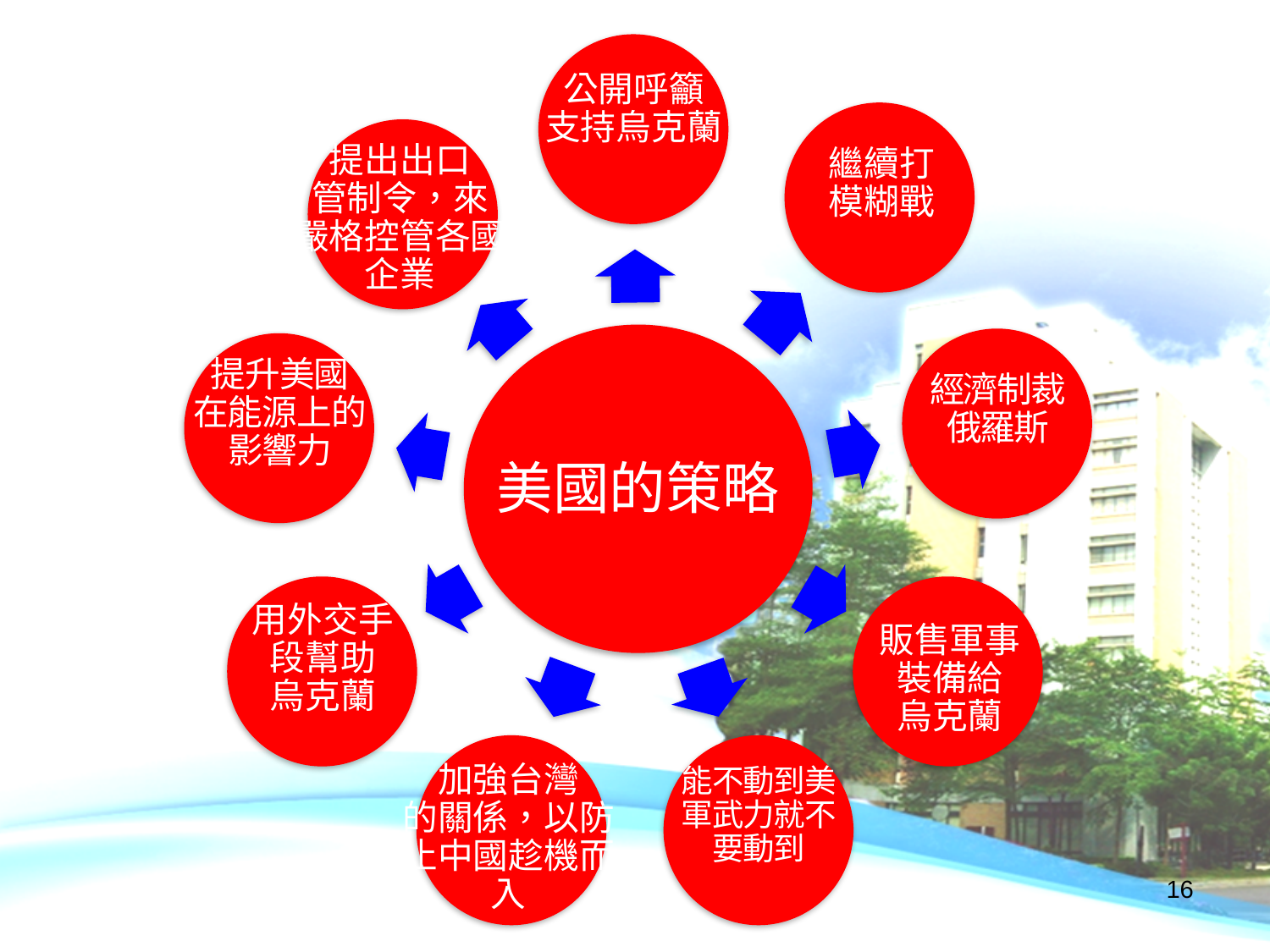

21st Century
VUCA
Era

Volatile

Uncertain

Complex

公開呼籲
支持烏克蘭
提出出口
管制令，來
嚴格控管各國企業
繼續打
模糊戰
提升美國
在能源上的
影響力
經濟制裁
俄羅斯
美國的策略
用外交手
段幫助
烏克蘭
販售軍事
裝備給
烏克蘭
加強台灣
的關係，以防止中國趁機而
入
能不動到美
軍武力就不
要動到
16